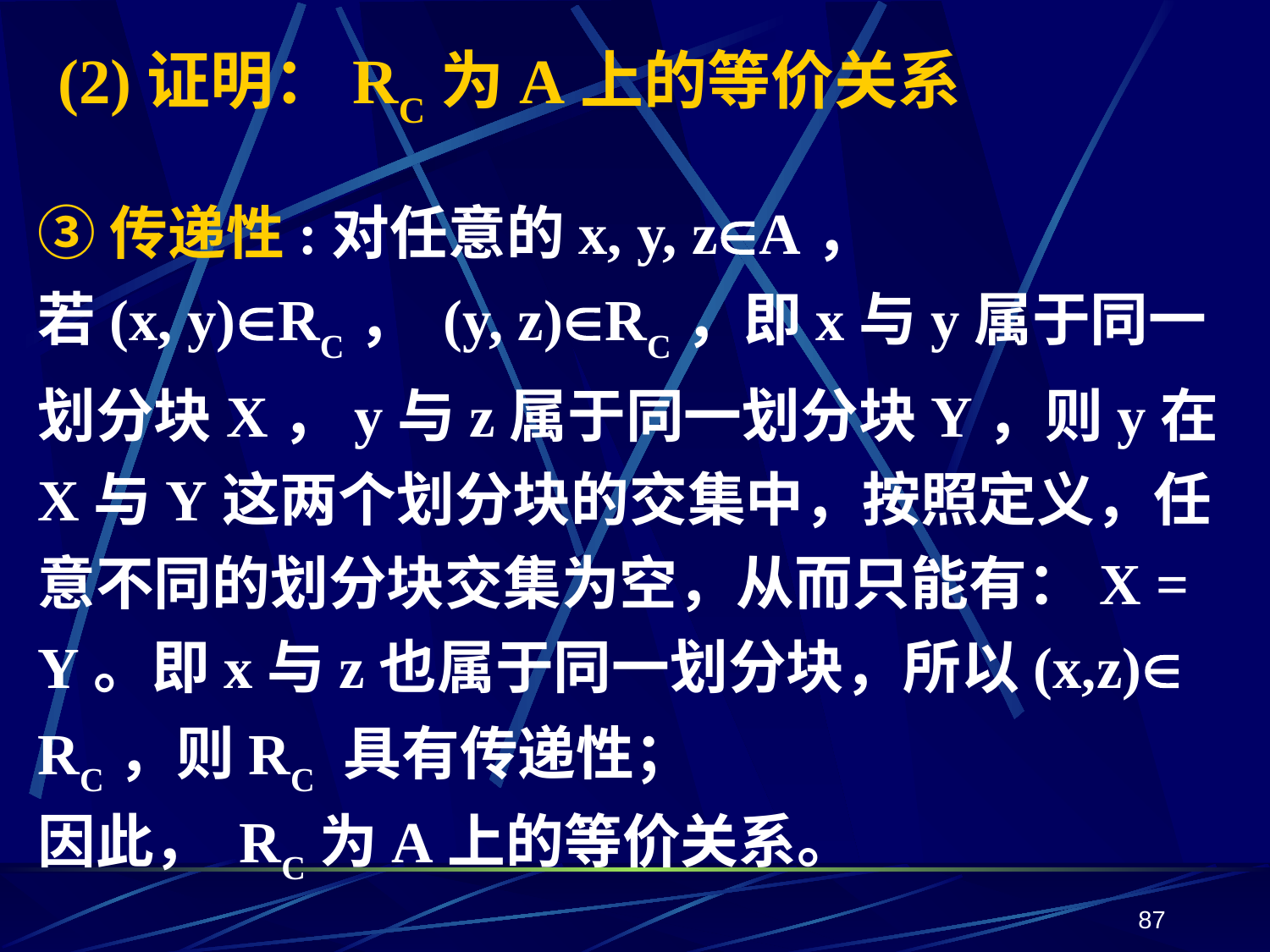

# (2)证明：RC为A上的等价关系
③传递性:对任意的x, y, z∈A，
若(x, y)∈RC， (y, z)∈RC，即x与y属于同一划分块X，y与z属于同一划分块Y，则y在X与Y这两个划分块的交集中，按照定义，任意不同的划分块交集为空，从而只能有：X = Y。即x与z也属于同一划分块，所以(x,z)∈ RC，则RC 具有传递性；
因此， RC为A上的等价关系。
87